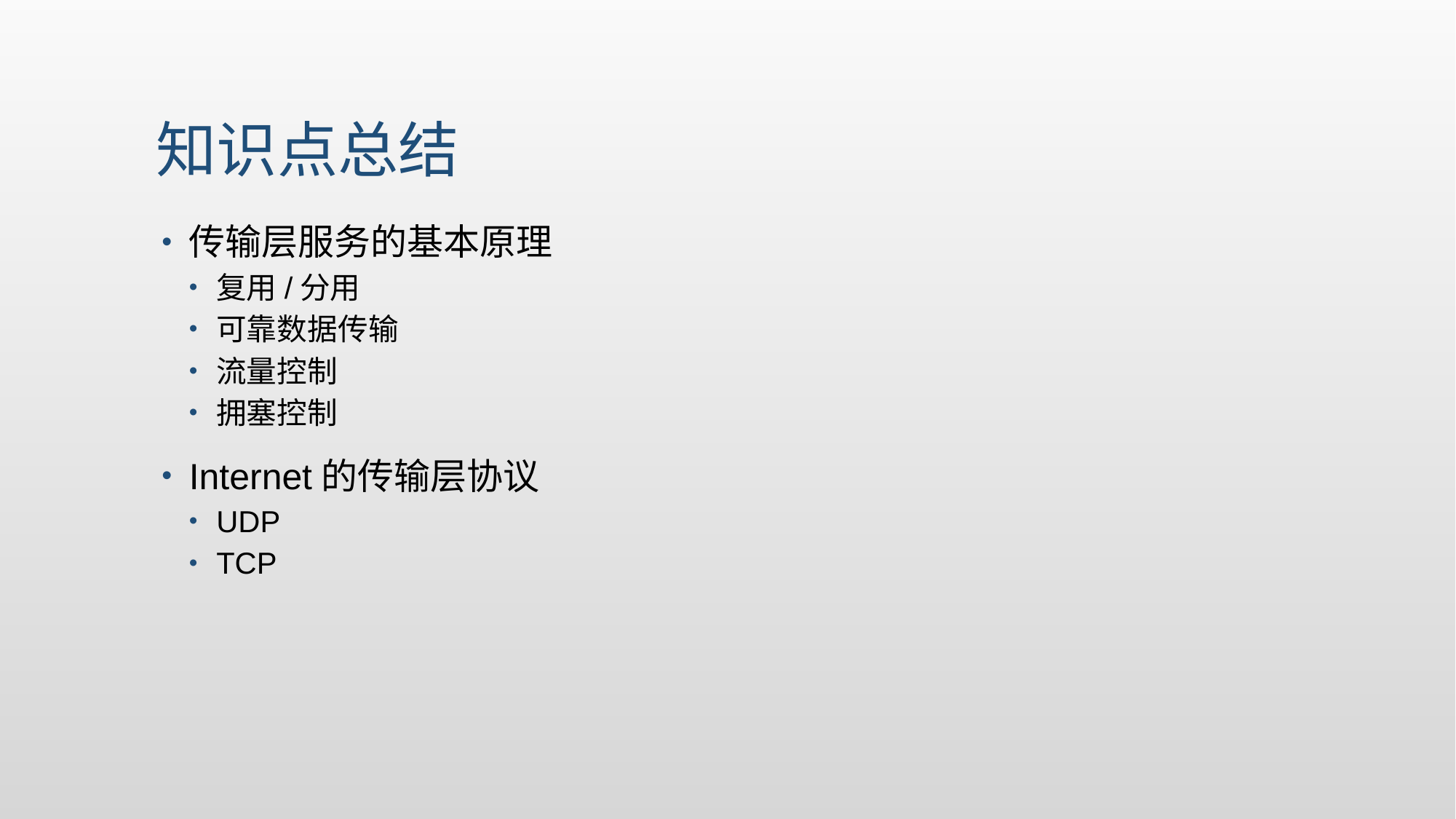

# 知识点总结
传输层服务的基本原理
复用/分用
可靠数据传输
流量控制
拥塞控制
Internet的传输层协议
UDP
TCP